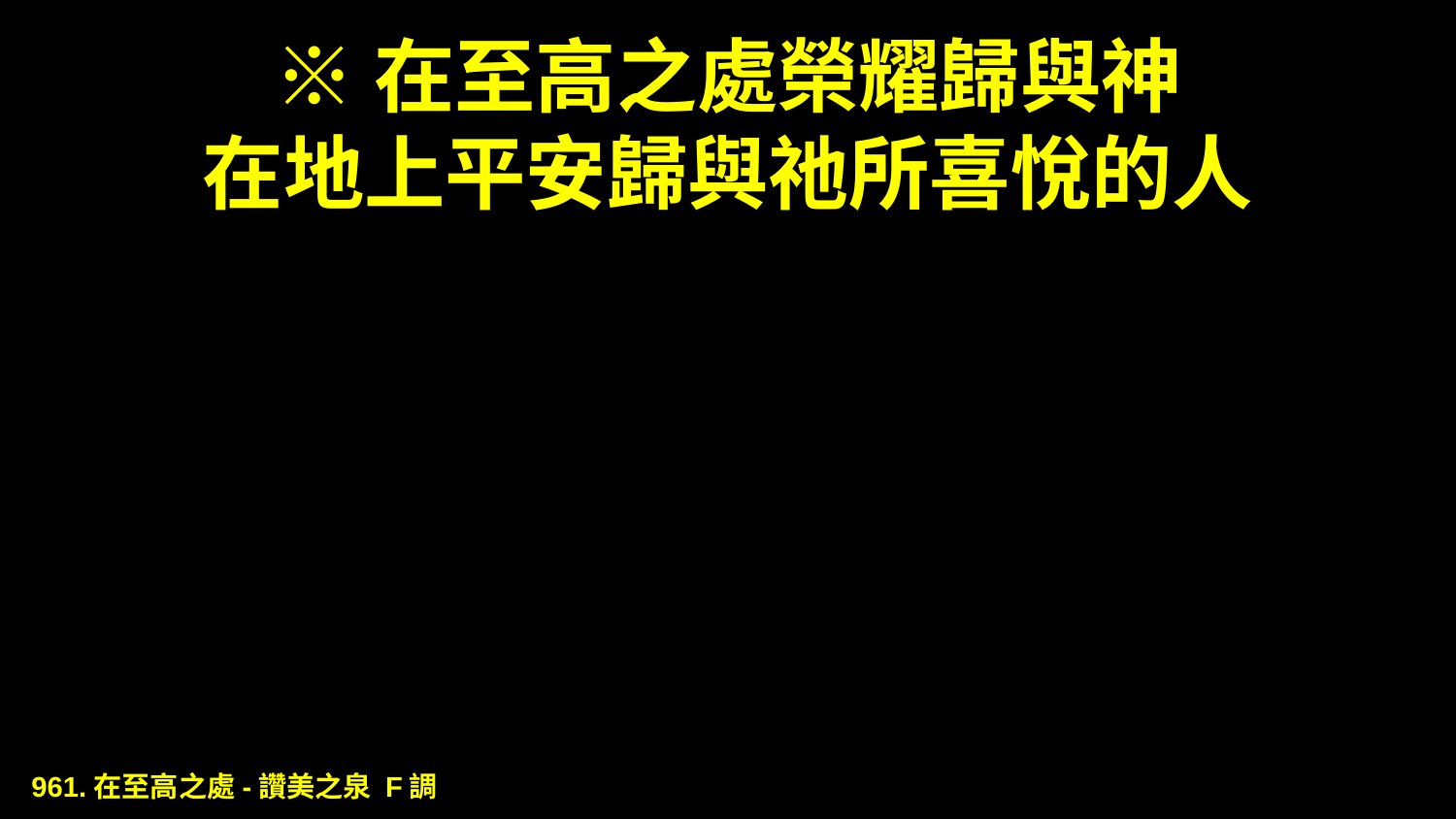

# ※在至高之處榮耀歸與神 在地上平安歸與祂所喜悅的人
961.在至高之處-讚美之泉 F調